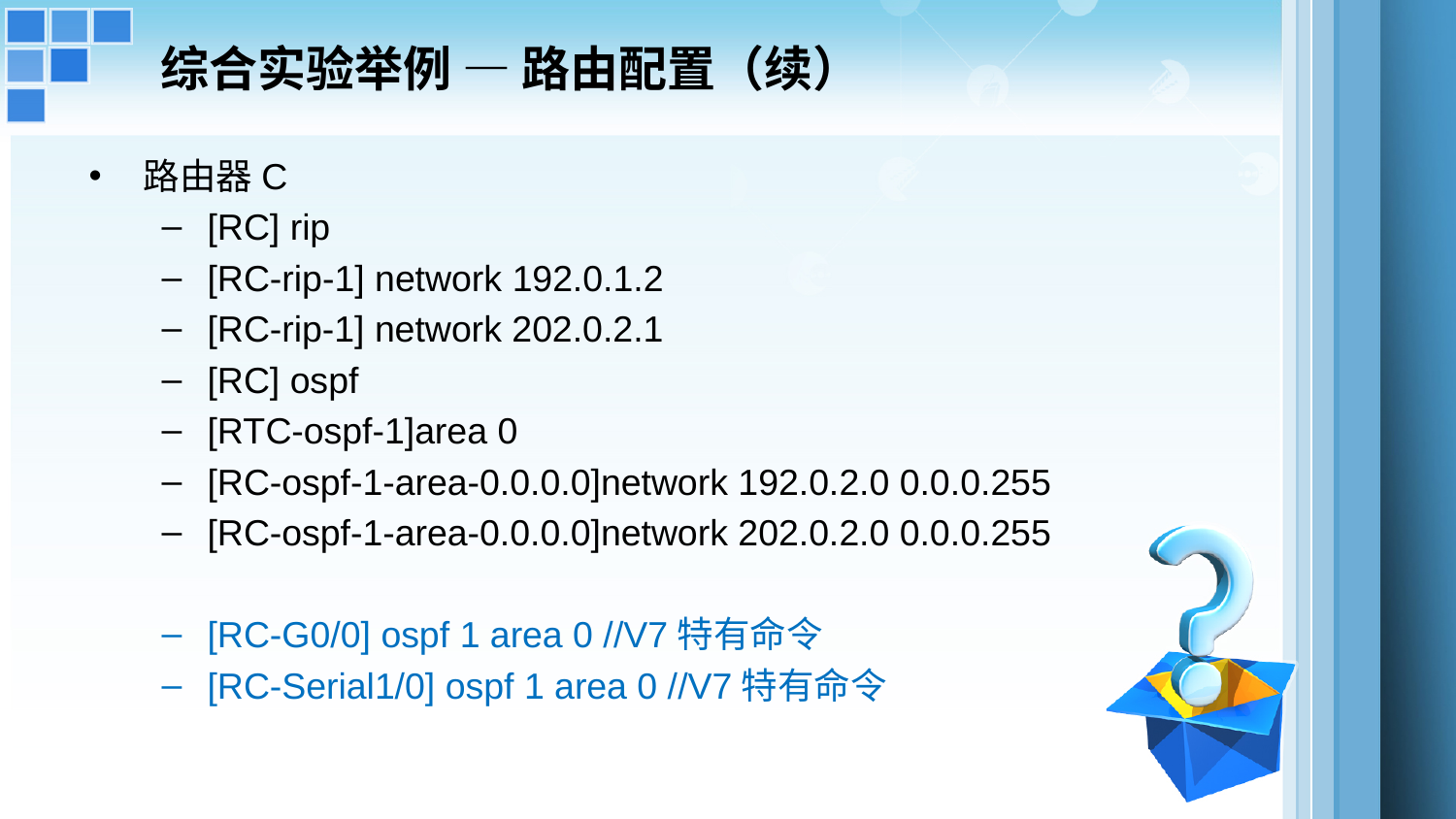

综合实验举例 — 路由配置（续）
路由器C
[RC] rip
[RC-rip-1] network 192.0.1.2
[RC-rip-1] network 202.0.2.1
[RC] ospf
[RTC-ospf-1]area 0
[RC-ospf-1-area-0.0.0.0]network 192.0.2.0 0.0.0.255
[RC-ospf-1-area-0.0.0.0]network 202.0.2.0 0.0.0.255

[RC-G0/0] ospf 1 area 0 //V7特有命令
[RC-Serial1/0] ospf 1 area 0 //V7特有命令